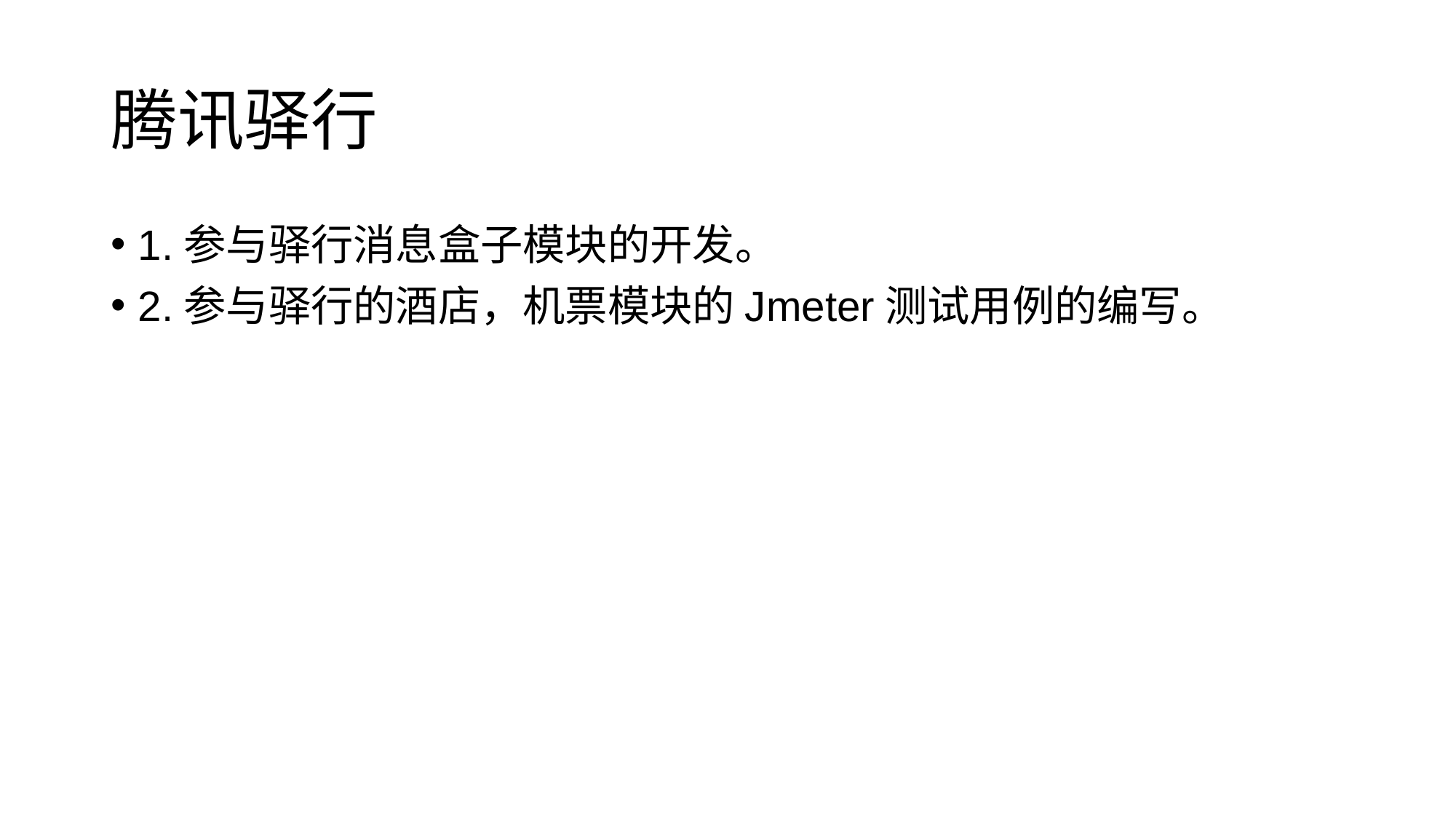

# 腾讯驿行
1.参与驿行消息盒子模块的开发。
2.参与驿行的酒店，机票模块的Jmeter测试用例的编写。